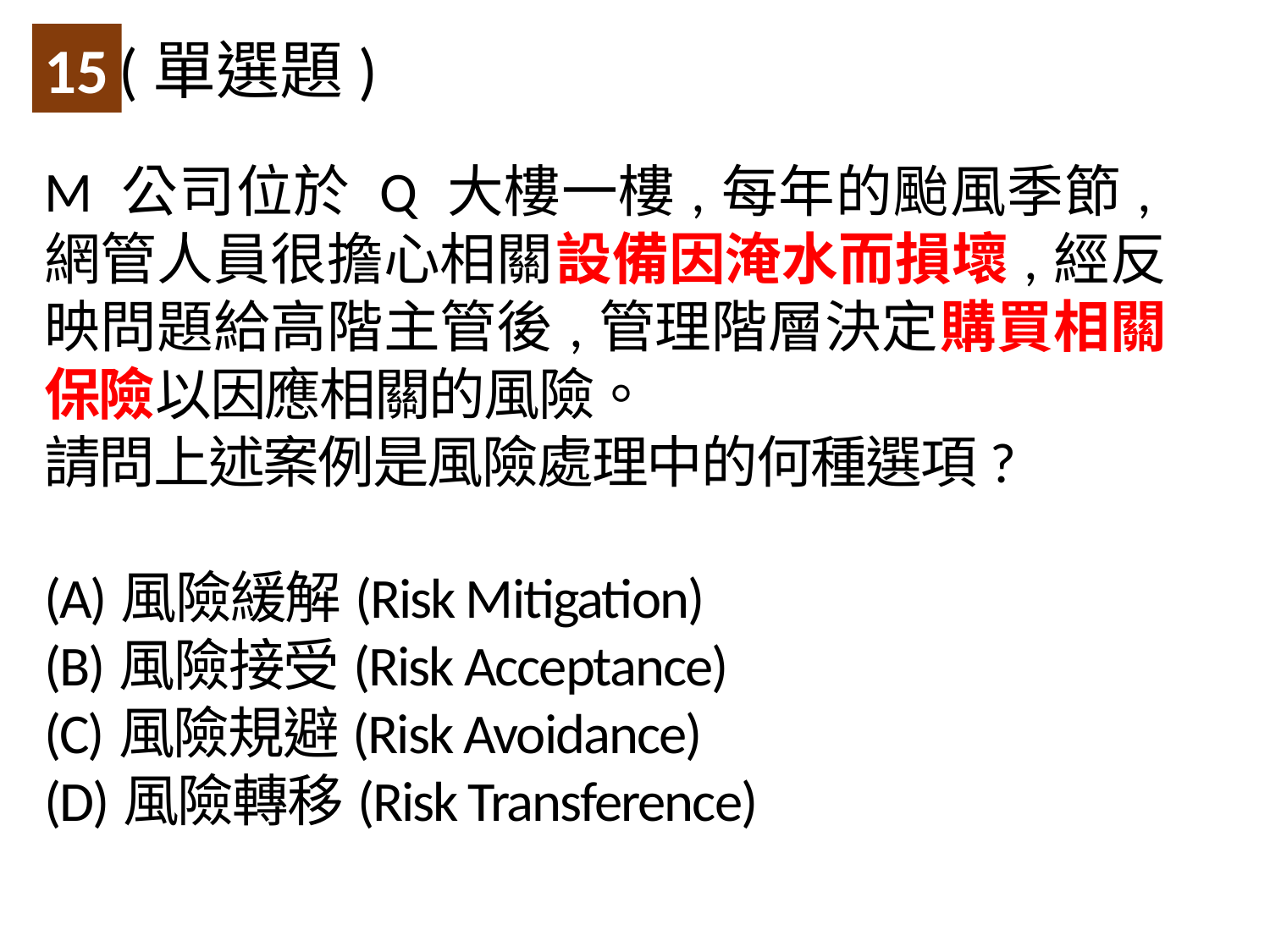

(單選題)
15
M 公司位於 Q 大樓一樓,每年的颱風季節,網管人員很擔心相關設備因淹水而損壞,經反映問題給高階主管後,管理階層決定購買相關保險以因應相關的風險。
請問上述案例是風險處理中的何種選項?

(A)風險緩解(Risk Mitigation)
(B)風險接受(Risk Acceptance)
(C)風險規避(Risk Avoidance)
(D)風險轉移(Risk Transference)